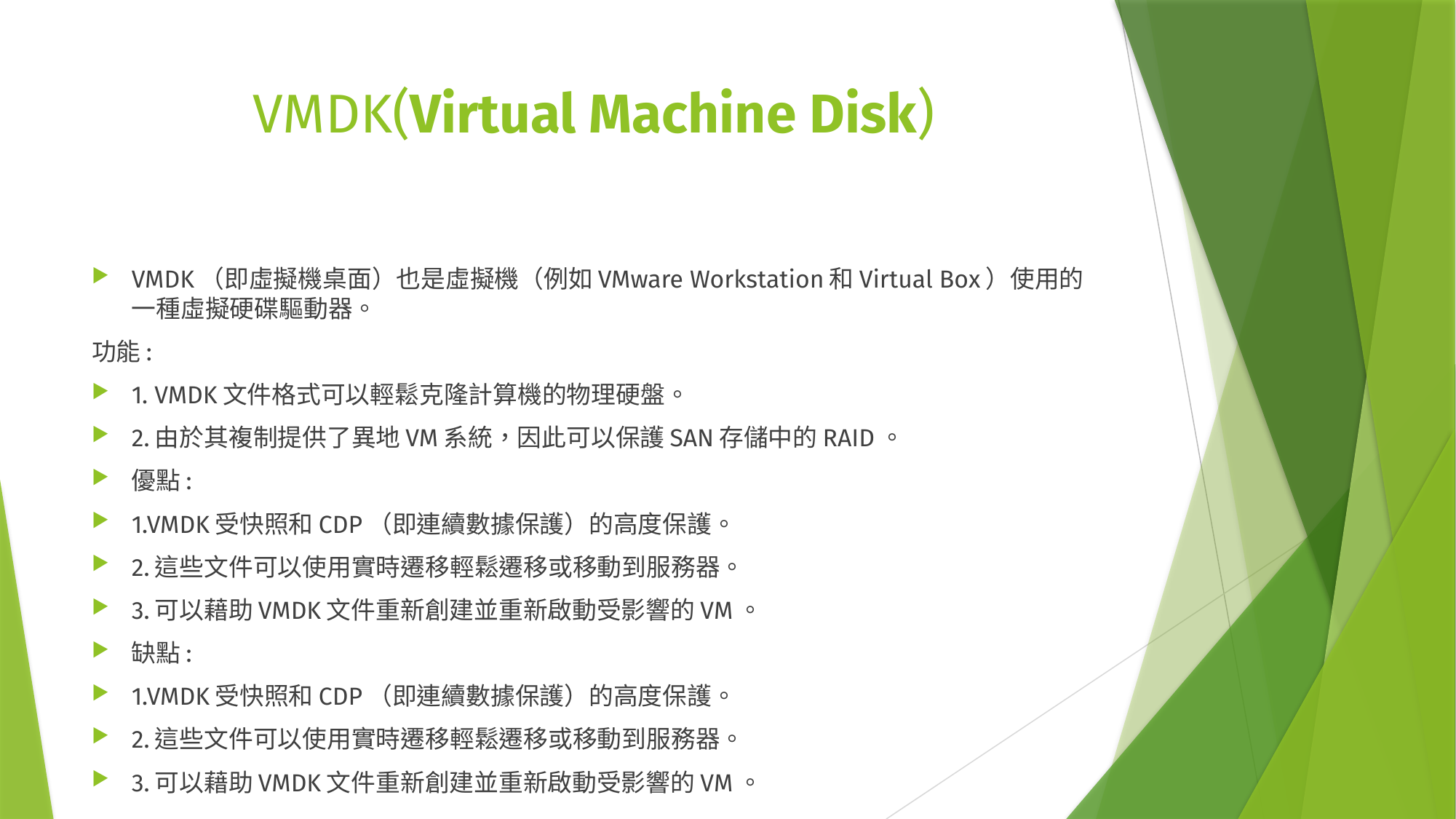

# VMDK(Virtual Machine Disk)
VMDK（即虛擬機桌面）也是虛擬機（例如VMware Workstation和Virtual Box）使用的一種虛擬硬碟驅動器。
功能:
1. VMDK文件格式可以輕鬆克隆計算機的物理硬盤。
2.由於其複制提供了異地VM系統，因此可以保護SAN存儲中的RAID。
優點:
1.VMDK受快照和CDP（即連續數據保護）的高度保護。
2.這些文件可以使用實時遷移輕鬆遷移或移動到服務器。
3.可以藉助VMDK文件重新創建並重新啟動受影響的VM。
缺點:
1.VMDK受快照和CDP（即連續數據保護）的高度保護。
2.這些文件可以使用實時遷移輕鬆遷移或移動到服務器。
3.可以藉助VMDK文件重新創建並重新啟動受影響的VM。